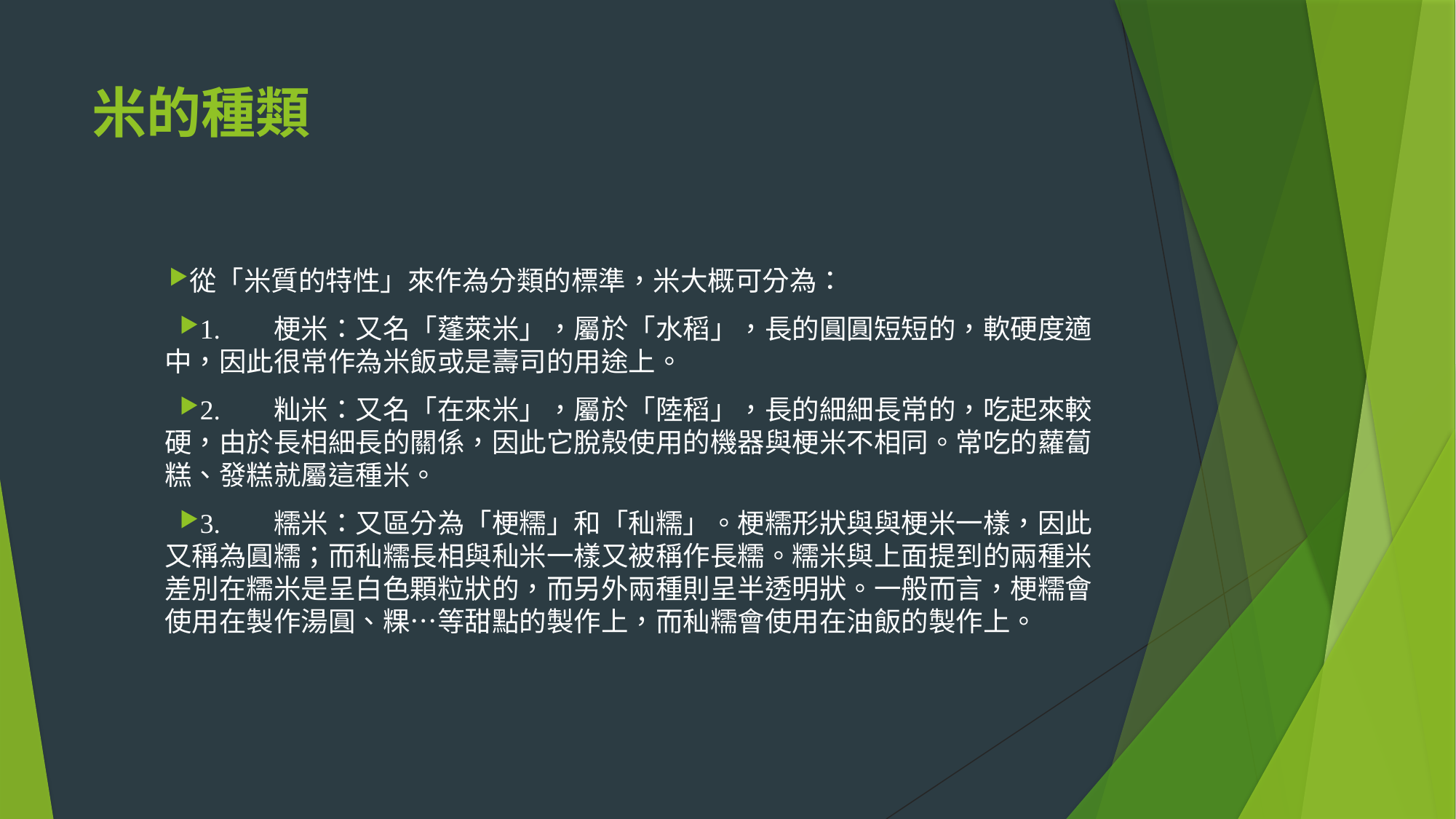

# 米的種類
從「米質的特性」來作為分類的標準，米大概可分為：
1.	梗米：又名「蓬萊米」，屬於「水稻」，長的圓圓短短的，軟硬度適中，因此很常作為米飯或是壽司的用途上。
2. 	籼米：又名「在來米」，屬於「陸稻」，長的細細長常的，吃起來較硬，由於長相細長的關係，因此它脫殼使用的機器與梗米不相同。常吃的蘿蔔糕、發糕就屬這種米。
3.	糯米：又區分為「梗糯」和「秈糯」。梗糯形狀與與梗米一樣，因此又稱為圓糯；而秈糯長相與秈米一樣又被稱作長糯。糯米與上面提到的兩種米差別在糯米是呈白色顆粒狀的，而另外兩種則呈半透明狀。一般而言，梗糯會使用在製作湯圓、粿…等甜點的製作上，而秈糯會使用在油飯的製作上。